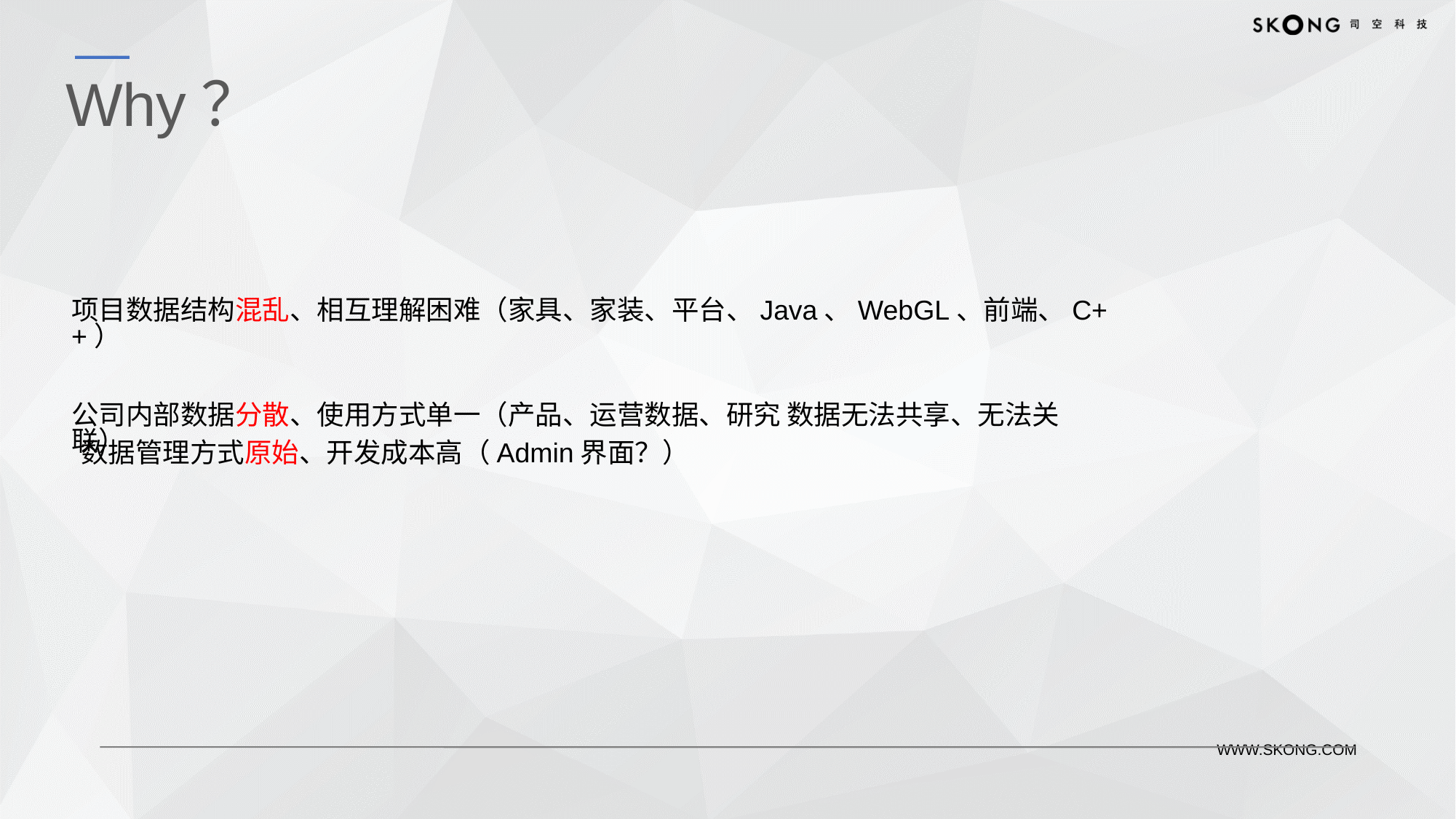

Why？

项目数据结构混乱、相互理解困难（家具、家装、平台、Java、WebGL、前端、C++）

公司内部数据分散、使用方式单一（产品、运营数据、研究 数据无法共享、无法关联）

数据管理方式原始、开发成本高（Admin界面？）